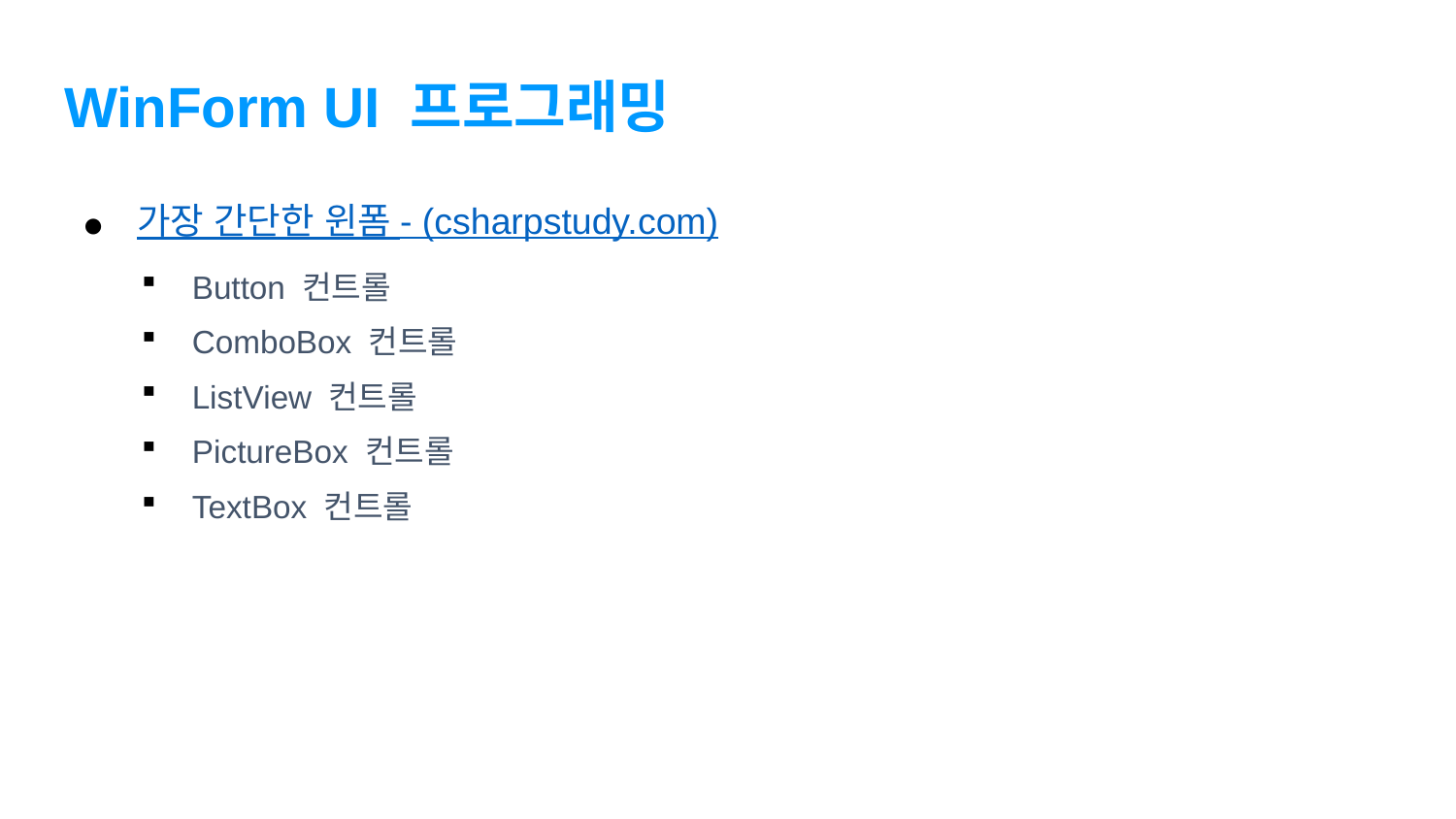

# WinForm UI 프로그래밍
가장 간단한 윈폼 - (csharpstudy.com)
Button 컨트롤
ComboBox 컨트롤
ListView 컨트롤
PictureBox 컨트롤
TextBox 컨트롤